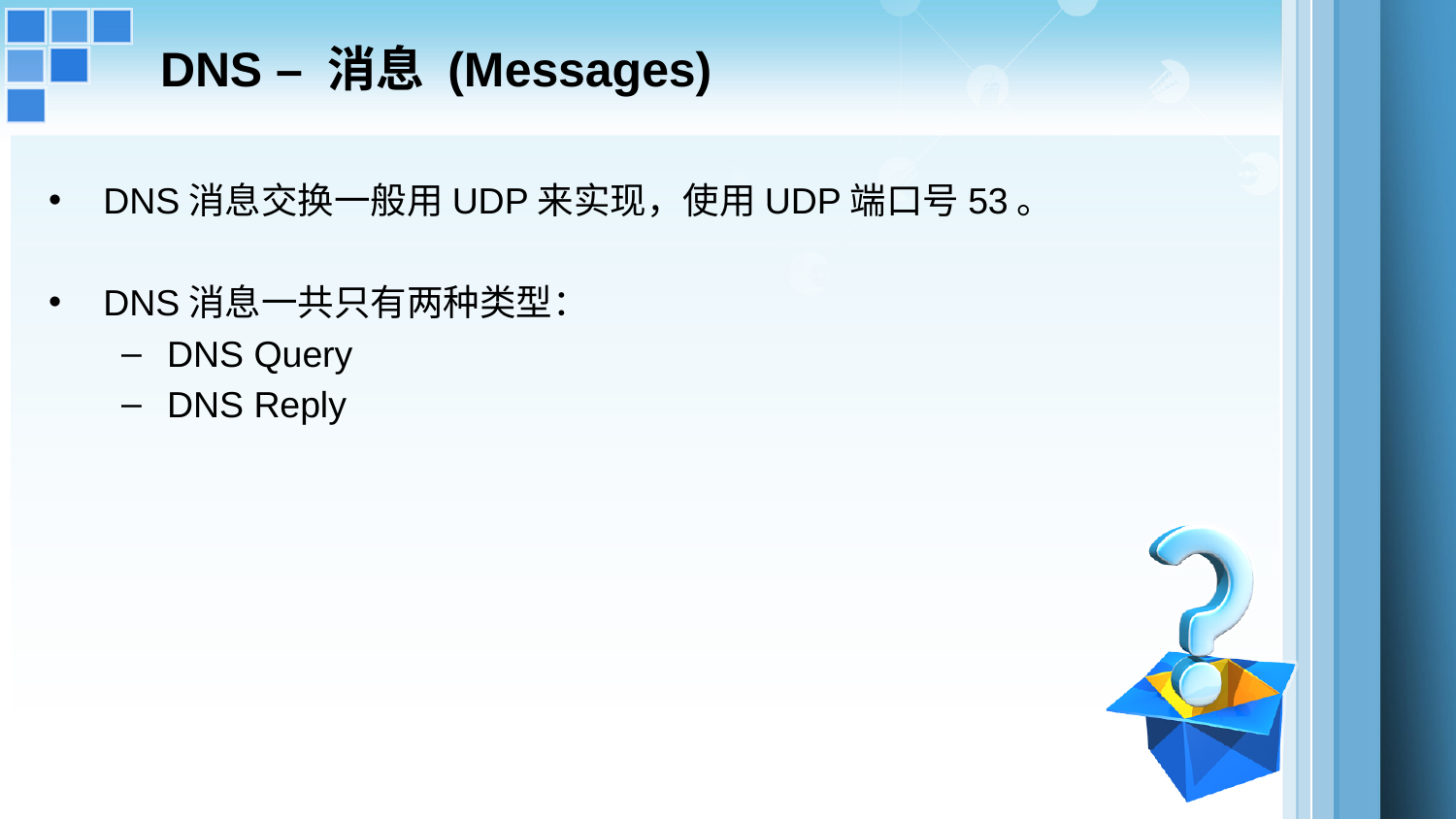

# DNS – 消息 (Messages)
DNS消息交换一般用UDP来实现，使用UDP端口号53。

DNS消息一共只有两种类型：
DNS Query
DNS Reply